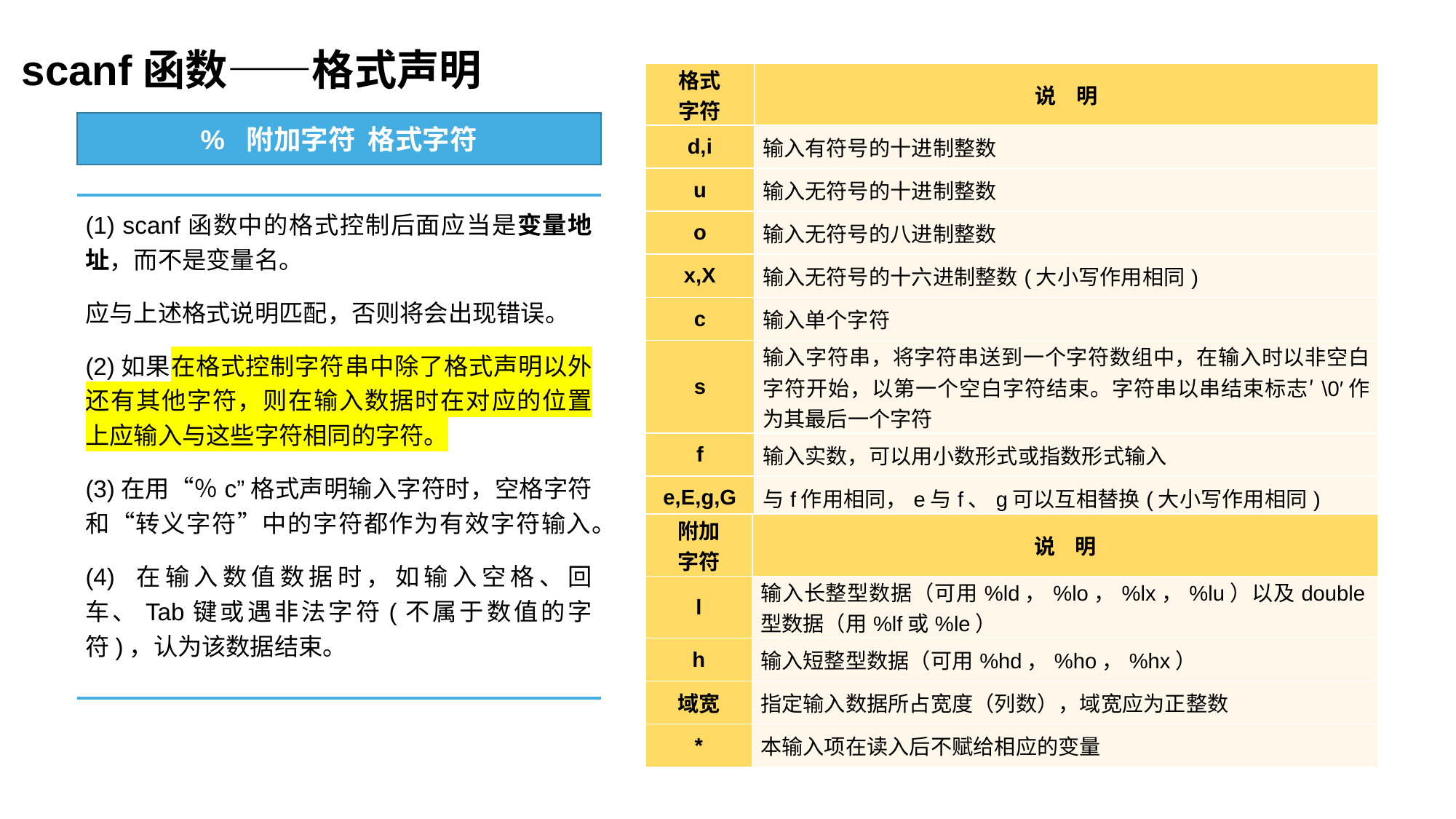

scanf函数——格式声明
| 格式 字符 | 说 明 |
| --- | --- |
| d,i | 输入有符号的十进制整数 |
| u | 输入无符号的十进制整数 |
| o | 输入无符号的八进制整数 |
| x,X | 输入无符号的十六进制整数(大小写作用相同) |
| c | 输入单个字符 |
| s | 输入字符串，将字符串送到一个字符数组中，在输入时以非空白字符开始，以第一个空白字符结束。字符串以串结束标志′\0′作为其最后一个字符 |
| f | 输入实数，可以用小数形式或指数形式输入 |
| e,E,g,G | 与f作用相同，e与f、g可以互相替换(大小写作用相同) |
%  附加字符  格式字符
(1) scanf函数中的格式控制后面应当是变量地址，而不是变量名。
应与上述格式说明匹配，否则将会出现错误。
(2)如果在格式控制字符串中除了格式声明以外还有其他字符，则在输入数据时在对应的位置上应输入与这些字符相同的字符。
(3)在用“％c”格式声明输入字符时，空格字符和“转义字符”中的字符都作为有效字符输入。
(4) 在输入数值数据时，如输入空格、回车、Tab键或遇非法字符(不属于数值的字符)，认为该数据结束。

| 附加 字符 | 说 明 |
| --- | --- |
| l | 输入长整型数据（可用%ld，%lo，%lx，%lu）以及double型数据（用%lf或%le） |
| h | 输入短整型数据（可用%hd，%ho，%hx） |
| 域宽 | 指定输入数据所占宽度（列数），域宽应为正整数 |
| \* | 本输入项在读入后不赋给相应的变量 |